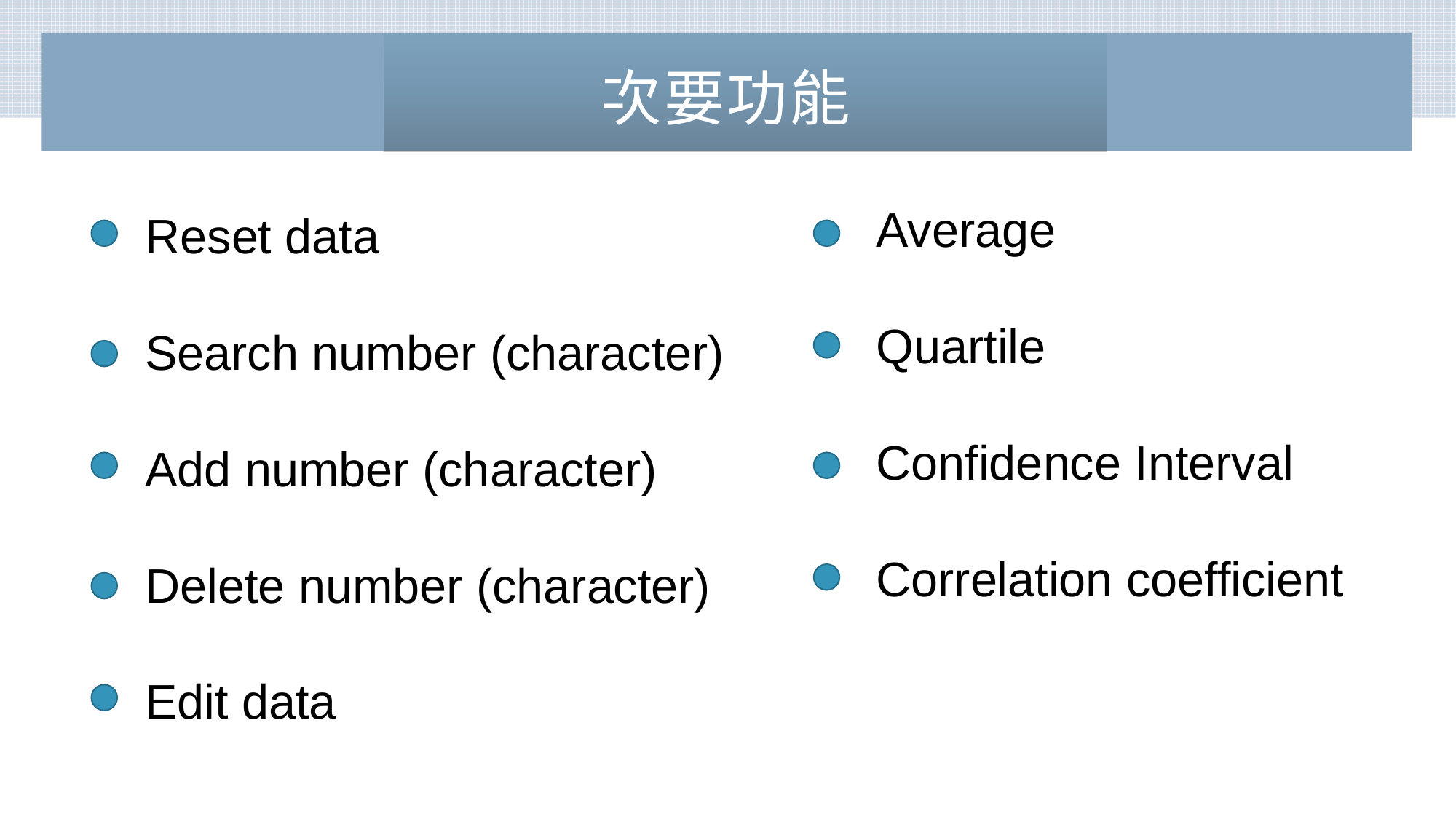

次要功能

Average

Quartile

Confidence Interval

Correlation coefficient
Reset data

Search number (character)

Add number (character)

Delete number (character)

Edit data